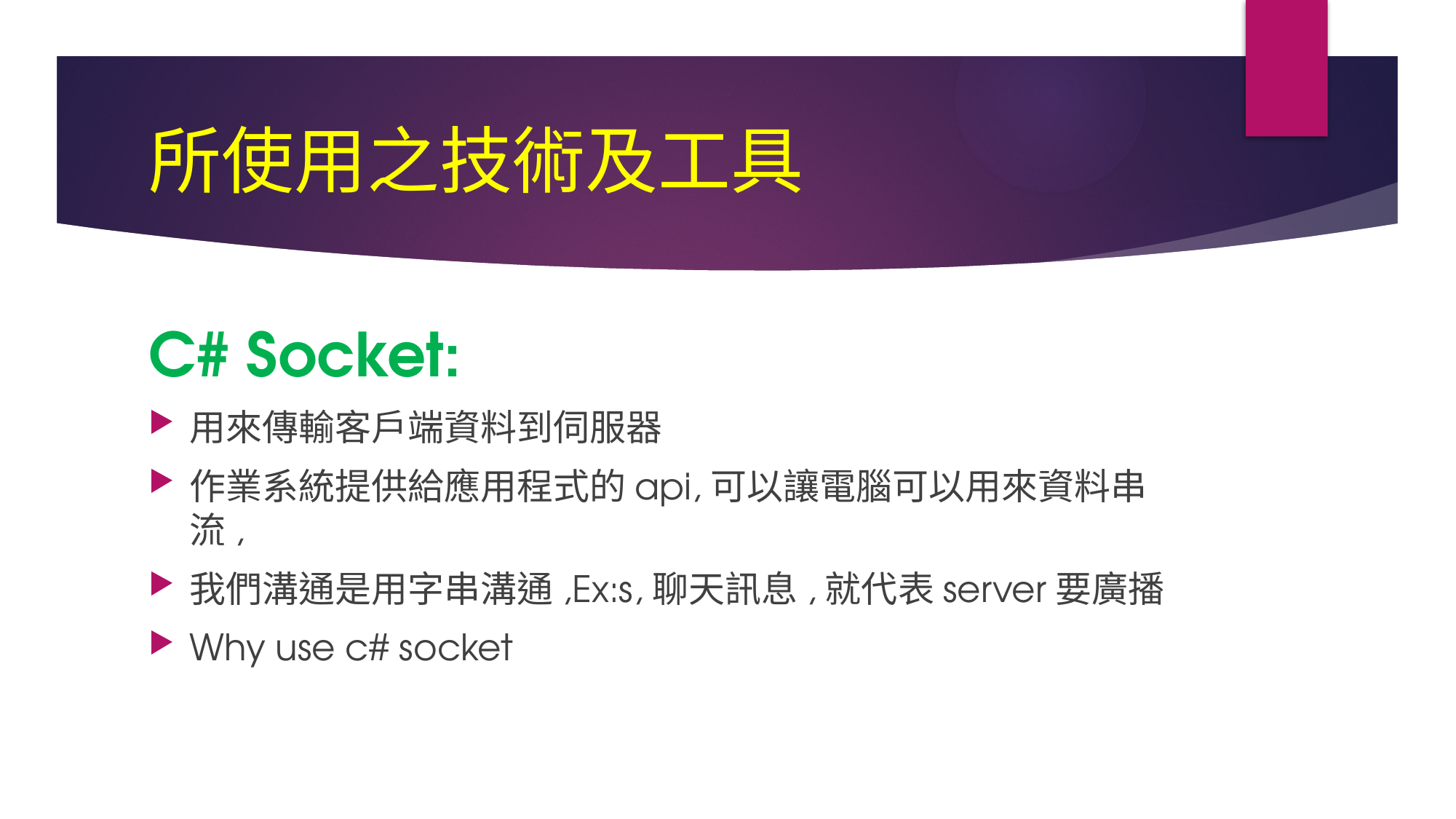

# 所使用之技術及工具
C# Socket:
用來傳輸客戶端資料到伺服器
作業系統提供給應用程式的api,可以讓電腦可以用來資料串流,
我們溝通是用字串溝通,Ex:s,聊天訊息,就代表server要廣播
Why use c# socket